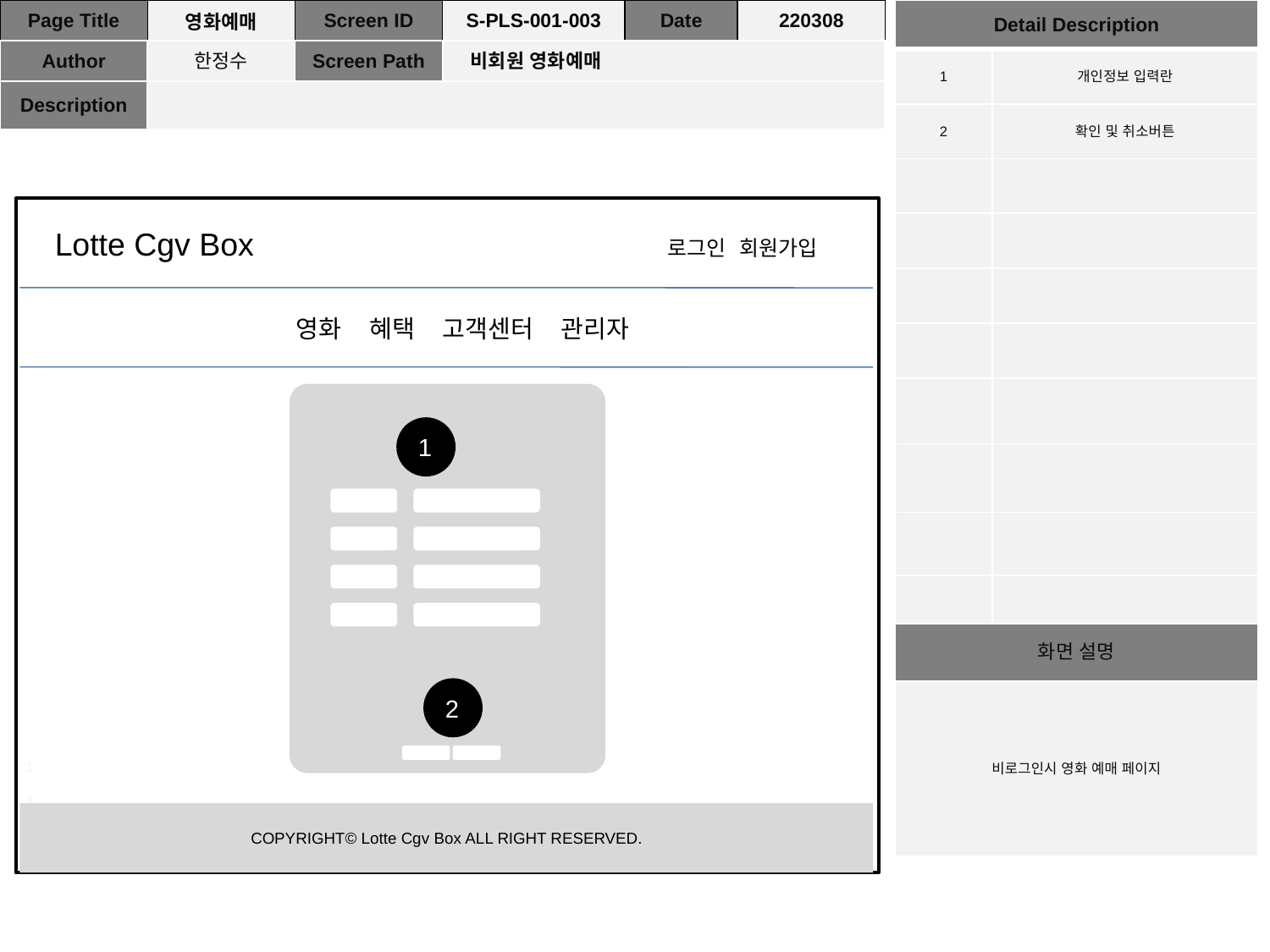

| Page Title | 영화예매 | Screen ID | S-PLS-001-003 | Date | 220308 |
| --- | --- | --- | --- | --- | --- |
| Author | 한정수 | Screen Path | 비회원 영화예매 |  |  |
| Description |  |  |  |  |  |
| Detail Description |  |
| --- | --- |
| 1 | 개인정보 입력란 |
| 2 | 확인 및 취소버튼 |
|  |  |
|  |  |
|  |  |
|  |  |
|  |  |
|  |  |
|  |  |
|  |  |
| 화면 설명 |  |
| 비로그인시 영화 예매 페이지 |  |
ㅂ
Lotte Cgv Box
로그인   회원가입
영화     혜택     고객센터     관리자

1

2

1
1

COPYRIGHT© Lotte Cgv Box ALL RIGHT RESERVED.